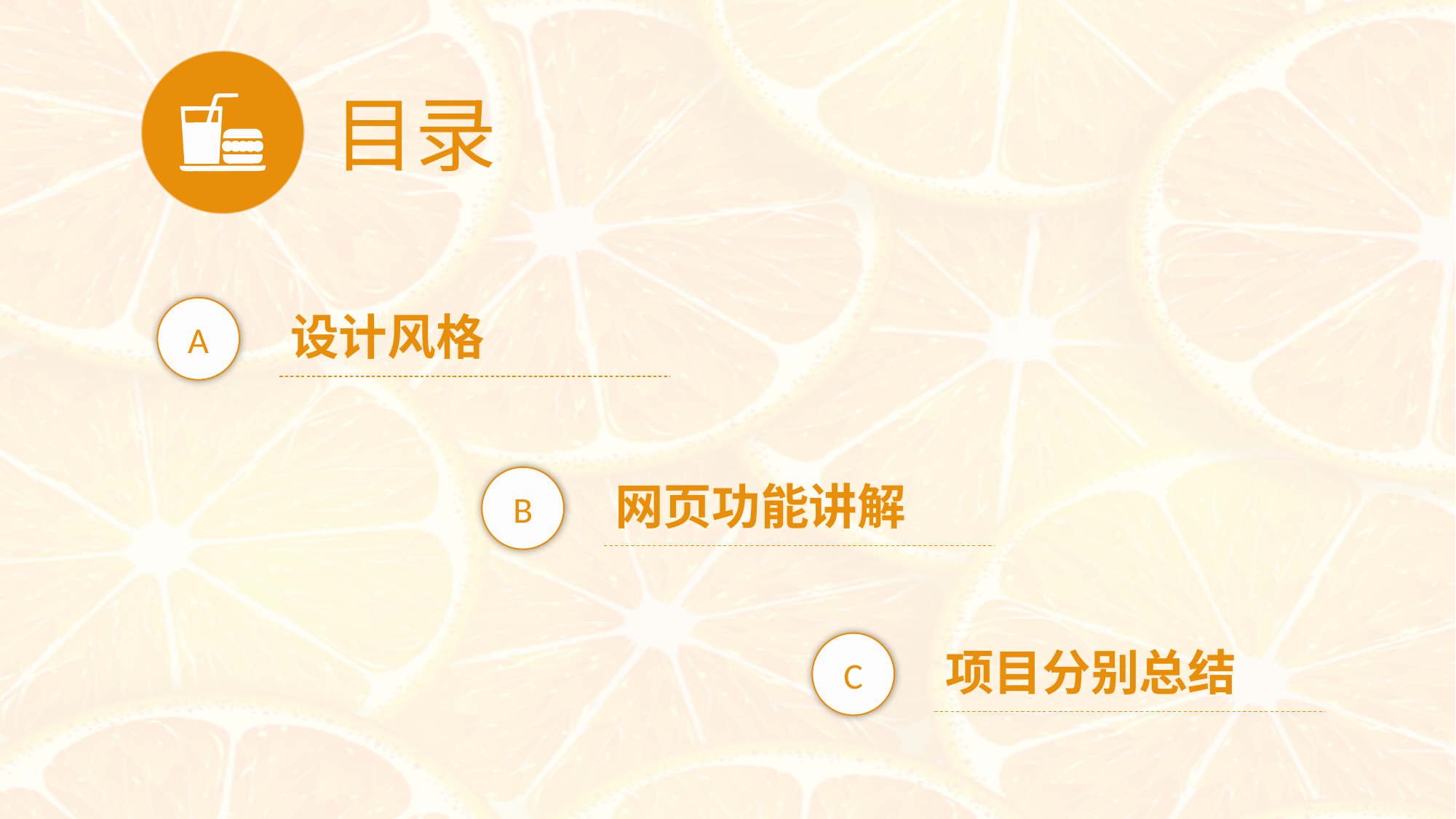

目录
设计风格
A
网页功能讲解
B
项目分别总结
C